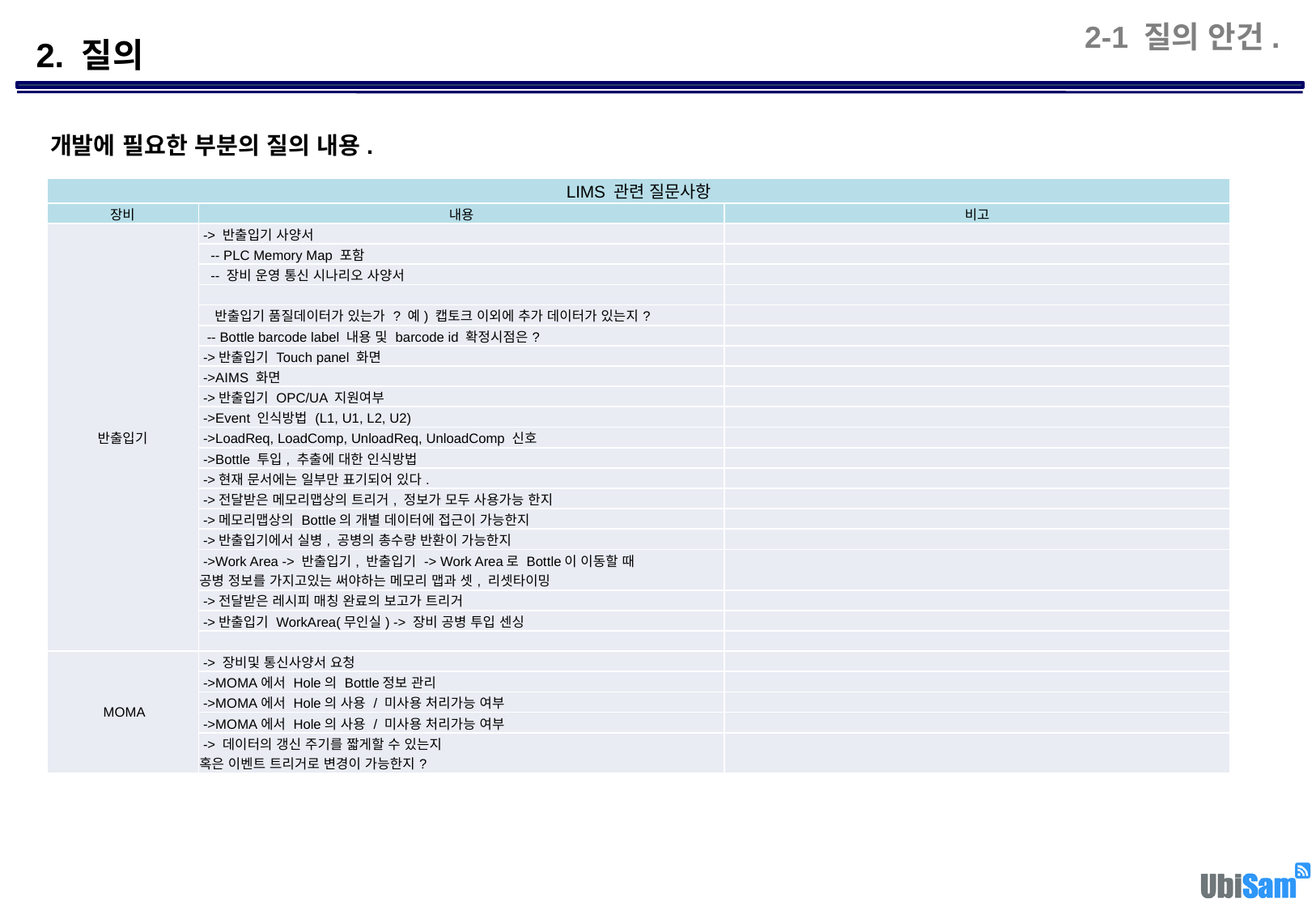

2-1 질의 안건.
2. 질의
개발에 필요한 부분의 질의 내용.
| LIMS 관련 질문사항 |  |  |
| --- | --- | --- |
| 장비 | 내용 | 비고 |
| 반출입기 | -> 반출입기 사양서 |  |
|  | -- PLC Memory Map 포함 |  |
|  | -- 장비 운영 통신 시나리오 사양서 |  |
|  |  |  |
|  | 반출입기 품질데이터가 있는가 ? 예) 캡토크 이외에 추가 데이터가 있는지? |  |
|  | -- Bottle barcode label 내용 및 barcode id 확정시점은? |  |
|  | ->반출입기 Touch panel 화면 |  |
|  | ->AIMS 화면 |  |
|  | ->반출입기 OPC/UA 지원여부 |  |
|  | ->Event 인식방법 (L1, U1, L2, U2) |  |
|  | ->LoadReq, LoadComp, UnloadReq, UnloadComp 신호 |  |
|  | ->Bottle 투입, 추출에 대한 인식방법 |  |
|  | ->현재 문서에는 일부만 표기되어 있다. |  |
|  | ->전달받은 메모리맵상의 트리거, 정보가 모두 사용가능 한지 |  |
|  | ->메모리맵상의 Bottle의 개별 데이터에 접근이 가능한지 |  |
|  | ->반출입기에서 실병, 공병의 총수량 반환이 가능한지 |  |
|  | ->Work Area -> 반출입기, 반출입기 -> Work Area로 Bottle이 이동할 때 공병 정보를 가지고있는 써야하는 메모리 맵과 셋, 리셋타이밍 |  |
|  | ->전달받은 레시피 매칭 완료의 보고가 트리거 |  |
|  | ->반출입기 WorkArea(무인실) -> 장비 공병 투입 센싱 |  |
|  |  |  |
| MOMA | -> 장비및 통신사양서 요청 |  |
|  | ->MOMA에서 Hole의 Bottle정보 관리 |  |
|  | ->MOMA에서 Hole의 사용 / 미사용 처리가능 여부 |  |
|  | ->MOMA에서 Hole의 사용 / 미사용 처리가능 여부 |  |
|  | -> 데이터의 갱신 주기를 짧게할 수 있는지 혹은 이벤트 트리거로 변경이 가능한지? |  |